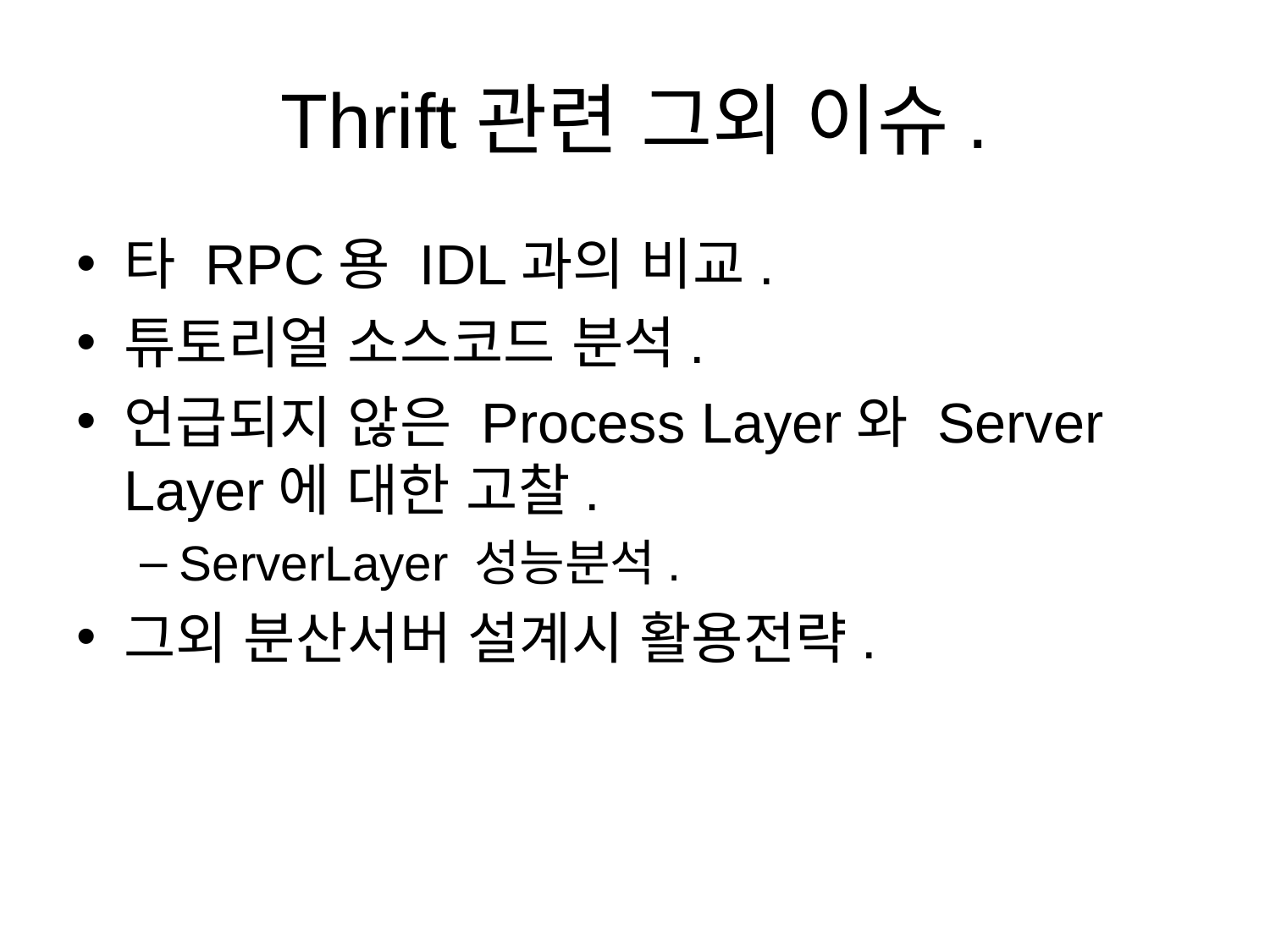

# Thrift관련 그외 이슈.
타 RPC용 IDL과의 비교.
튜토리얼 소스코드 분석.
언급되지 않은 Process Layer와 Server Layer에 대한 고찰.
ServerLayer 성능분석.
그외 분산서버 설계시 활용전략.